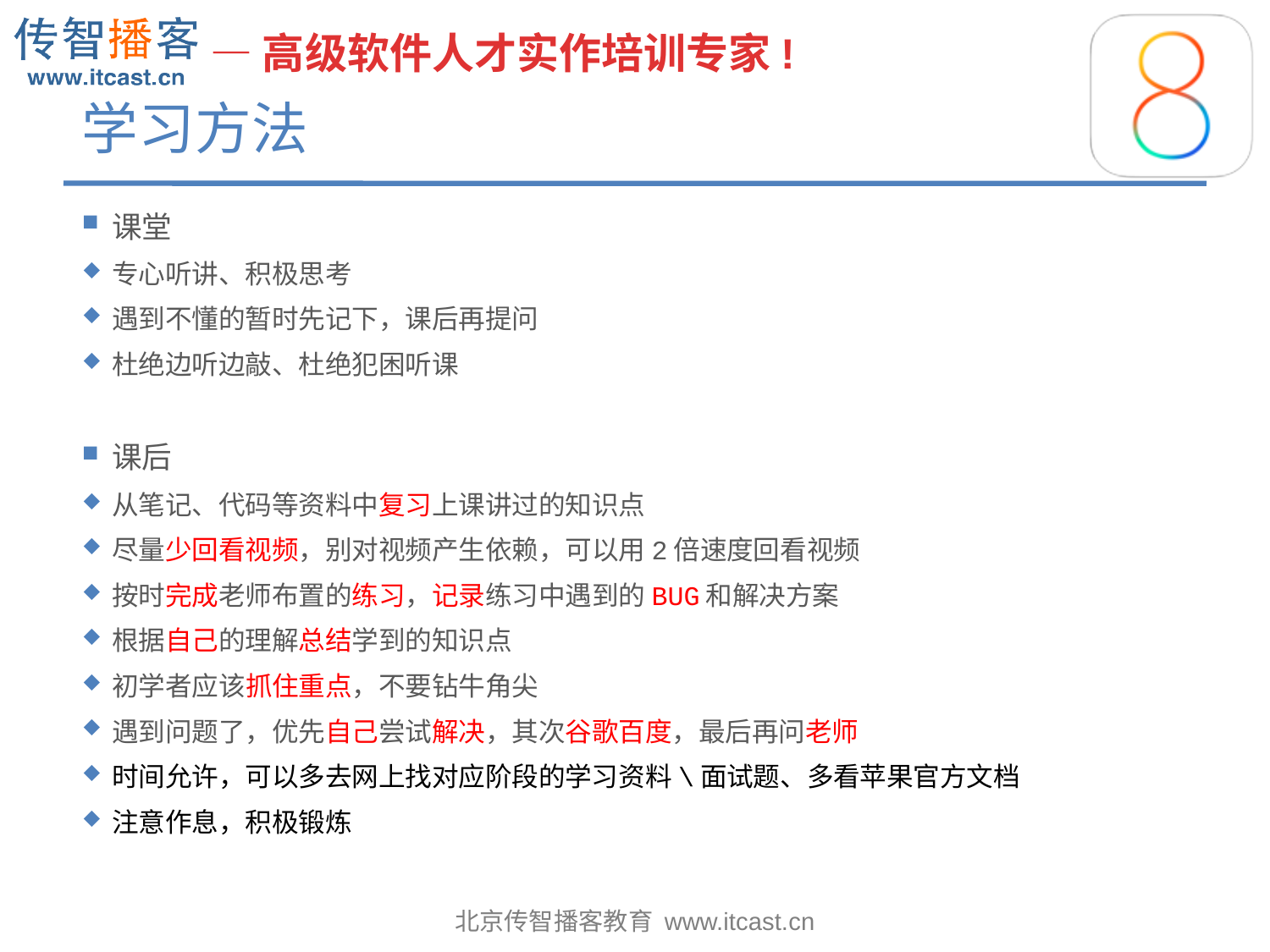

# 学习方法
课堂
专心听讲、积极思考
遇到不懂的暂时先记下，课后再提问
杜绝边听边敲、杜绝犯困听课

课后
从笔记、代码等资料中复习上课讲过的知识点
尽量少回看视频，别对视频产生依赖，可以用2倍速度回看视频
按时完成老师布置的练习，记录练习中遇到的BUG和解决方案
根据自己的理解总结学到的知识点
初学者应该抓住重点，不要钻牛角尖
遇到问题了，优先自己尝试解决，其次谷歌百度，最后再问老师
时间允许，可以多去网上找对应阶段的学习资料\面试题、多看苹果官方文档
注意作息，积极锻炼